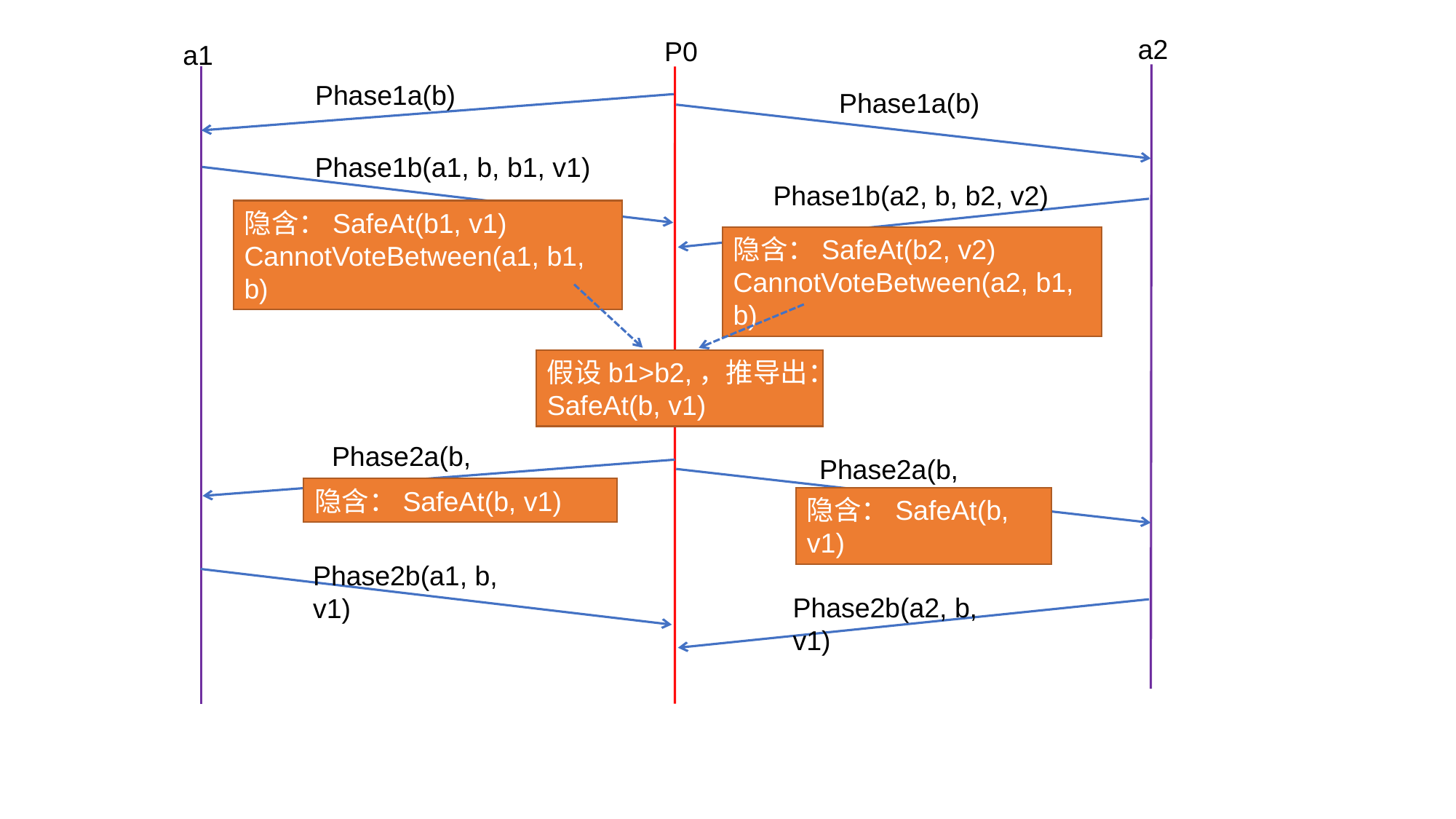

a2
P0
a1
Phase1a(b)
Phase1a(b)
Phase1b(a1, b, b1, v1)
Phase1b(a2, b, b2, v2)
隐含：SafeAt(b1, v1)
CannotVoteBetween(a1, b1, b)
隐含：SafeAt(b2, v2)
CannotVoteBetween(a2, b1, b)
假设b1>b2,，推导出：SafeAt(b, v1)
Phase2a(b, v1)
Phase2a(b, v1)
隐含：SafeAt(b, v1)
隐含：SafeAt(b, v1)
Phase2b(a1, b, v1)
Phase2b(a2, b, v1)